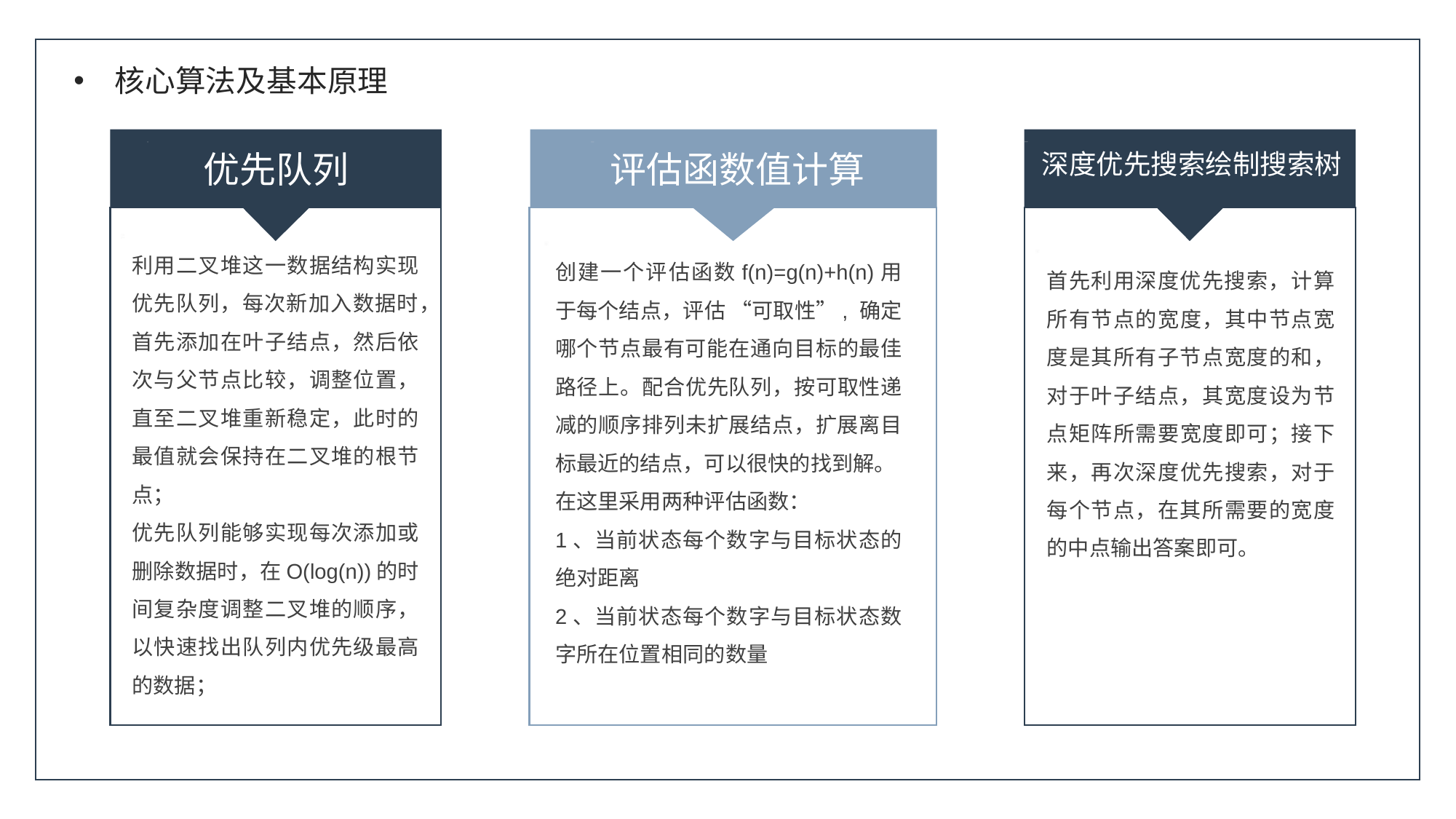

核心算法及基本原理

优先队列
评估函数值计算
深度优先搜索绘制搜索树

利用二叉堆这一数据结构实现优先队列，每次新加入数据时，首先添加在叶子结点，然后依次与父节点比较，调整位置，直至二叉堆重新稳定，此时的最值就会保持在二叉堆的根节点；
优先队列能够实现每次添加或删除数据时，在O(log(n))的时间复杂度调整二叉堆的顺序，以快速找出队列内优先级最高的数据；
创建一个评估函数f(n)=g(n)+h(n)用于每个结点，评估 “可取性”, 确定哪个节点最有可能在通向目标的最佳路径上。配合优先队列，按可取性递减的顺序排列未扩展结点，扩展离目标最近的结点，可以很快的找到解。
在这里采用两种评估函数：
1、当前状态每个数字与目标状态的绝对距离
2、当前状态每个数字与目标状态数字所在位置相同的数量
首先利用深度优先搜索，计算所有节点的宽度，其中节点宽度是其所有子节点宽度的和，对于叶子结点，其宽度设为节点矩阵所需要宽度即可；接下来，再次深度优先搜索，对于每个节点，在其所需要的宽度的中点输出答案即可。